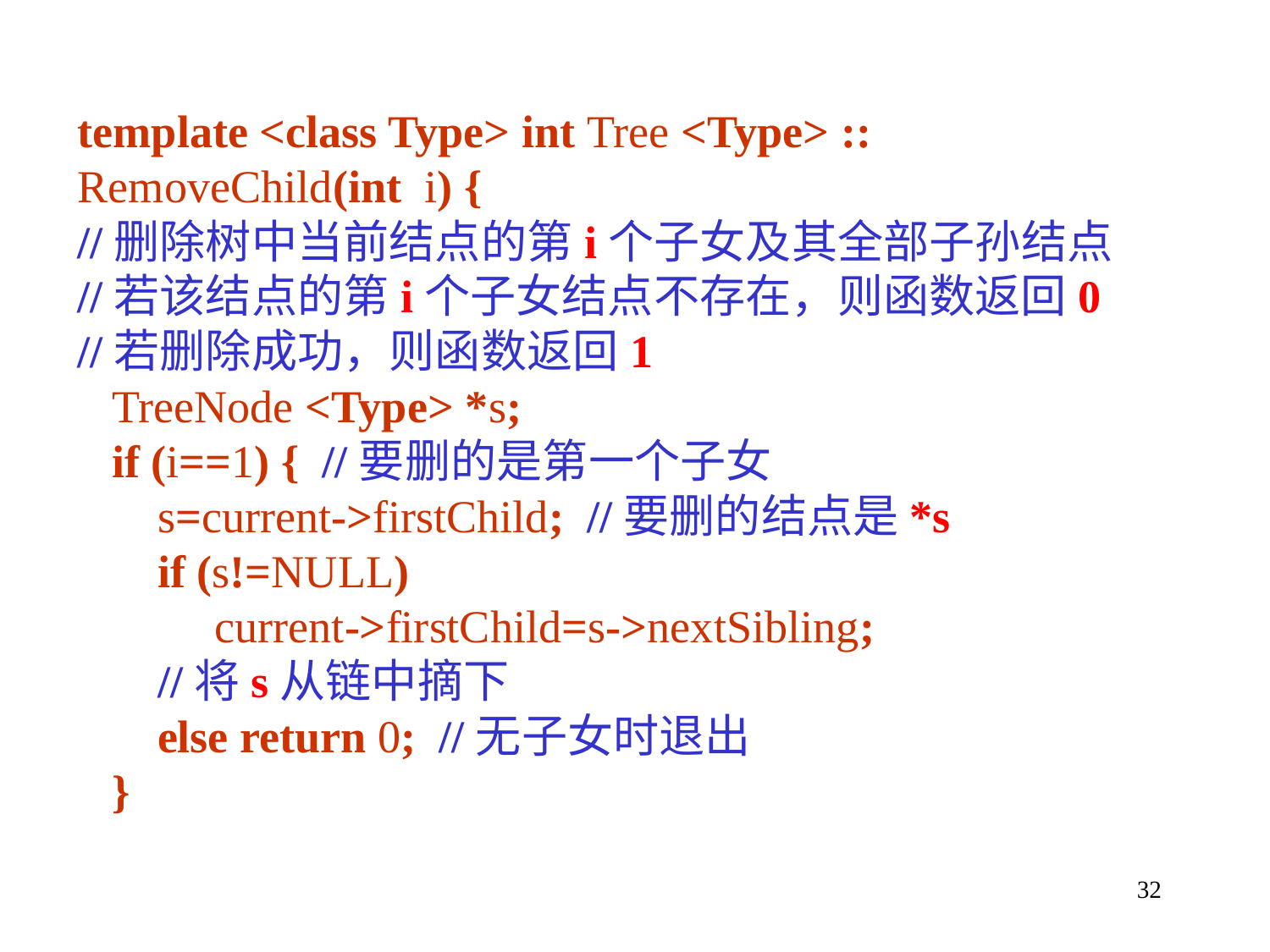

template <class Type> int Tree <Type> ::
RemoveChild(int  i) {
//删除树中当前结点的第i个子女及其全部子孙结点
//若该结点的第i个子女结点不存在，则函数返回0
//若删除成功，则函数返回1
   TreeNode <Type> *s;
   if (i==1) {  //要删的是第一个子女
       s=current->firstChild;  //要删的结点是*s
       if (s!=NULL)
            current->firstChild=s->nextSibling;
       //将s从链中摘下
       else return 0;  //无子女时退出
   }
32